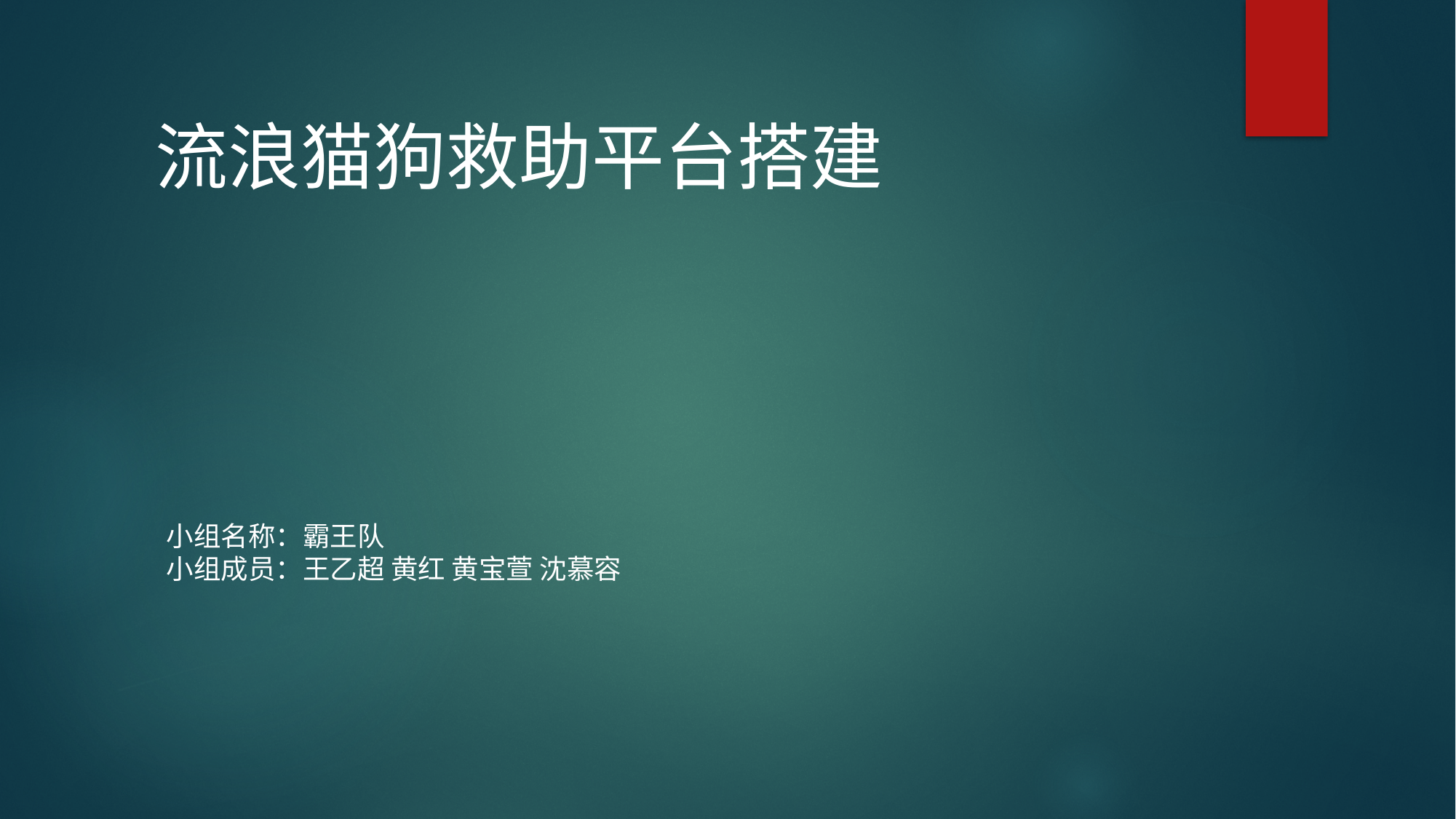

流浪猫狗救助平台搭建
小组名称：霸王队
小组成员：王乙超 黄红 黄宝萱 沈慕容